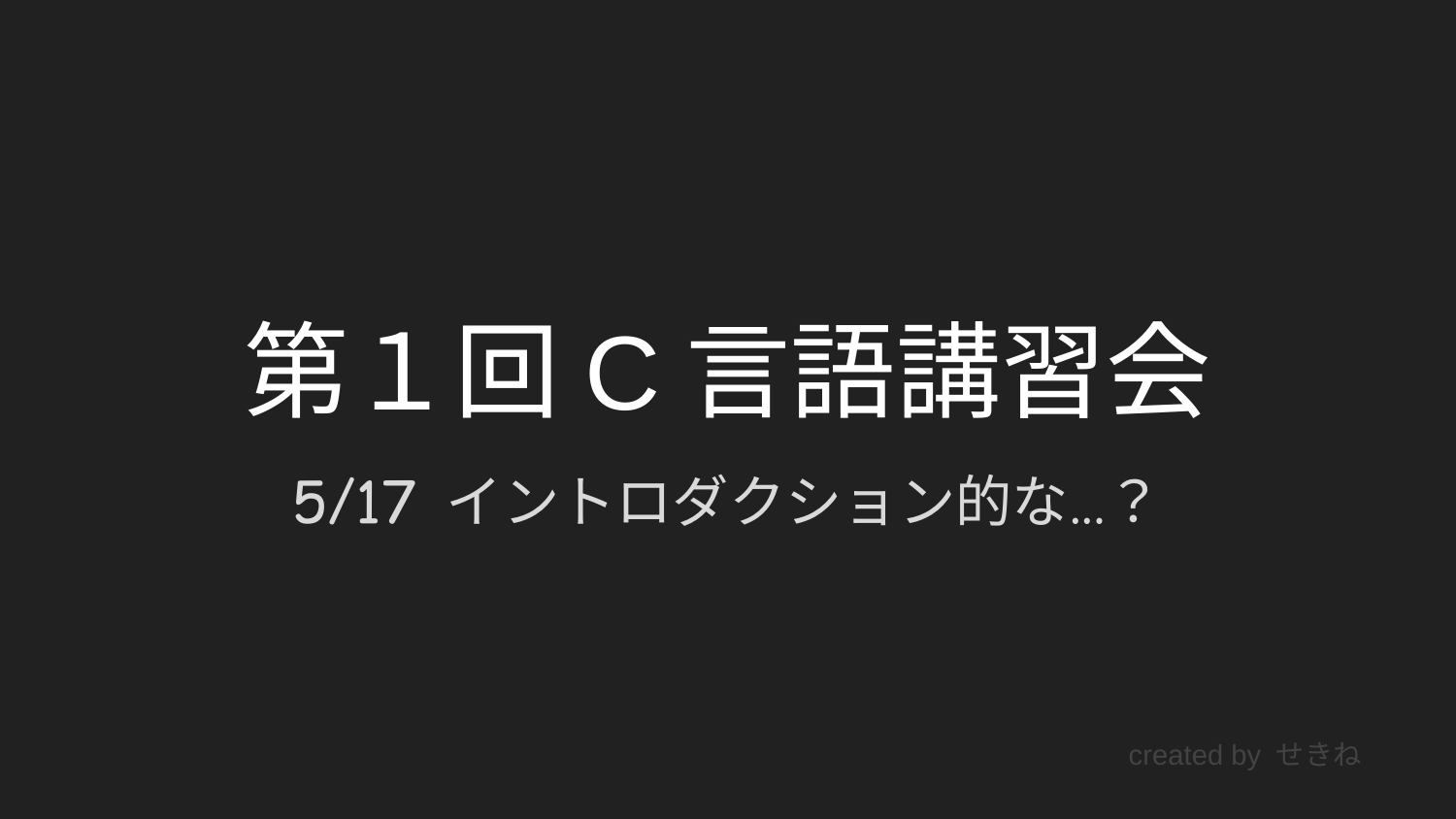

# 第１回C言語講習会
5/17 イントロダクション的な…？
created by せきね